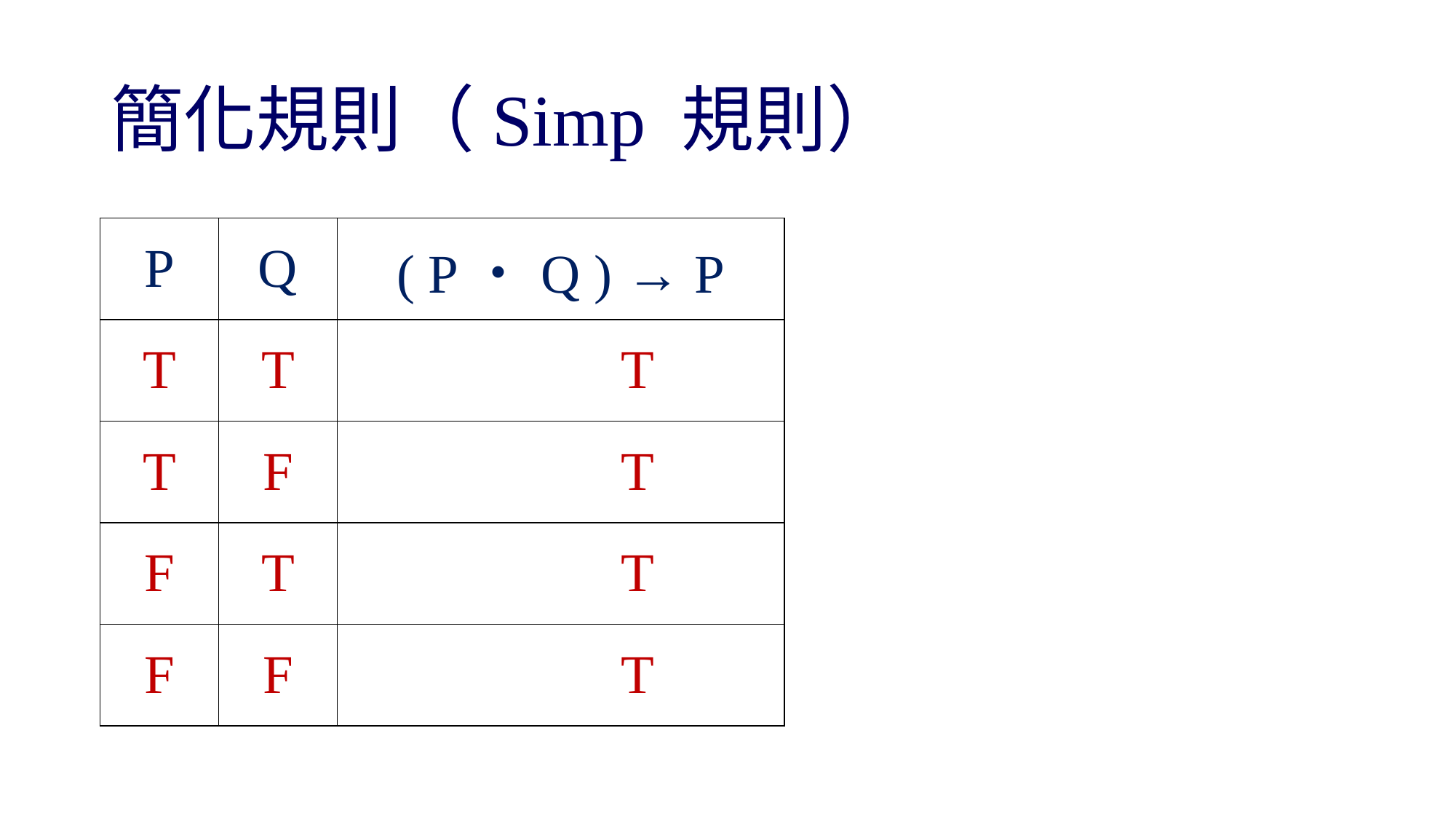

# 簡化規則（Simp 規則）
| P | Q | ( P・Q ) → P |
| --- | --- | --- |
| T | T | T |
| T | F | T |
| F | T | T |
| F | F | T |